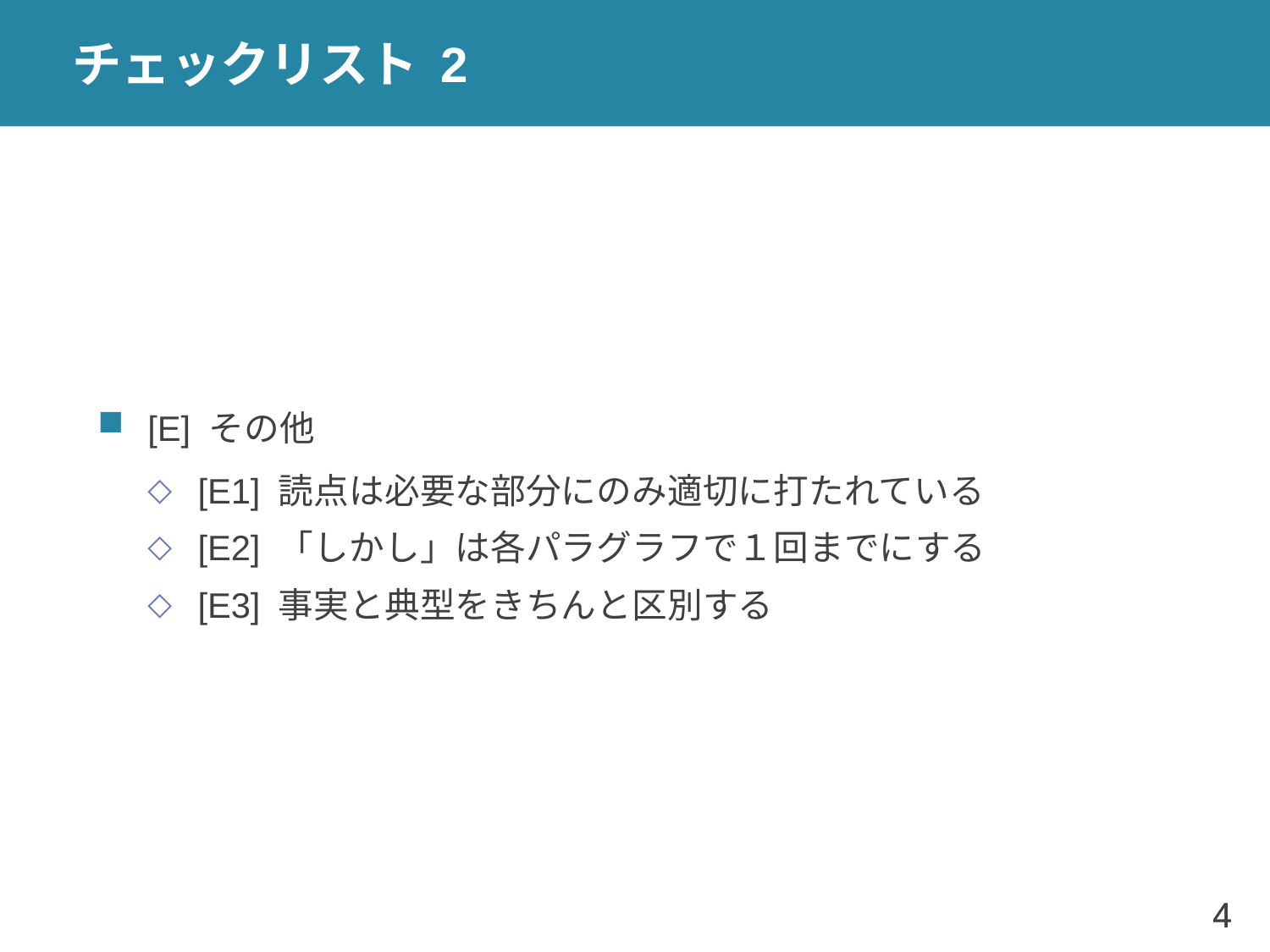

# チェックリスト 2
[E] その他
[E1] 読点は必要な部分にのみ適切に打たれている
[E2] 「しかし」は各パラグラフで１回までにする
[E3] 事実と典型をきちんと区別する